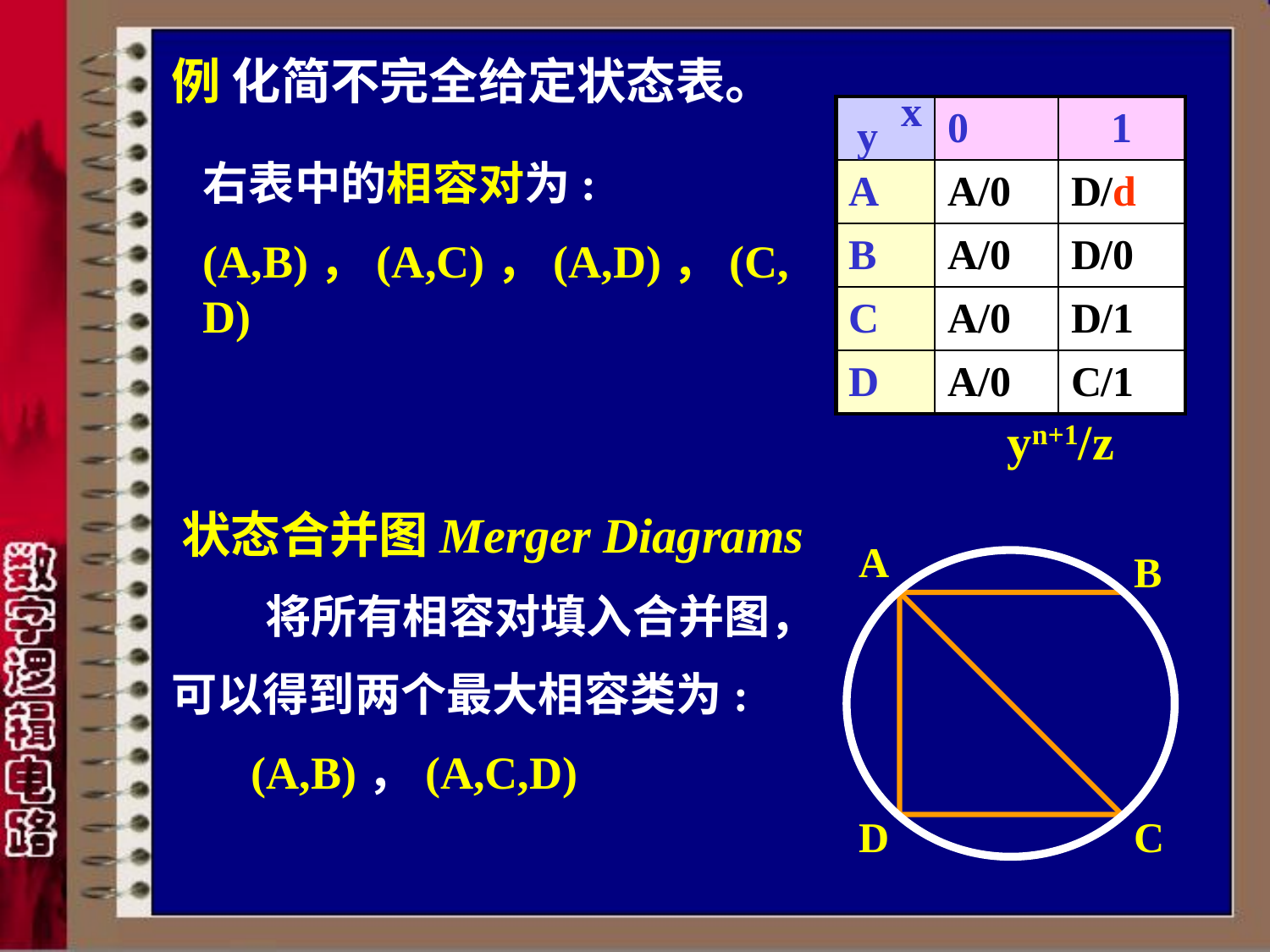

# 例 化简不完全给定状态表。
x
y
|  | 0 | 1 |
| --- | --- | --- |
| A | A/0 | D/d |
| B | A/0 | D/0 |
| C | A/0 | D/1 |
| D | A/0 | C/1 |
右表中的相容对为:
(A,B)，(A,C)，(A,D)，(C, D)
yn+1/z
状态合并图Merger Diagrams
A
B

D
C
        将所有相容对填入合并图，
可以得到两个最大相容类为:
       (A,B)，(A,C,D)